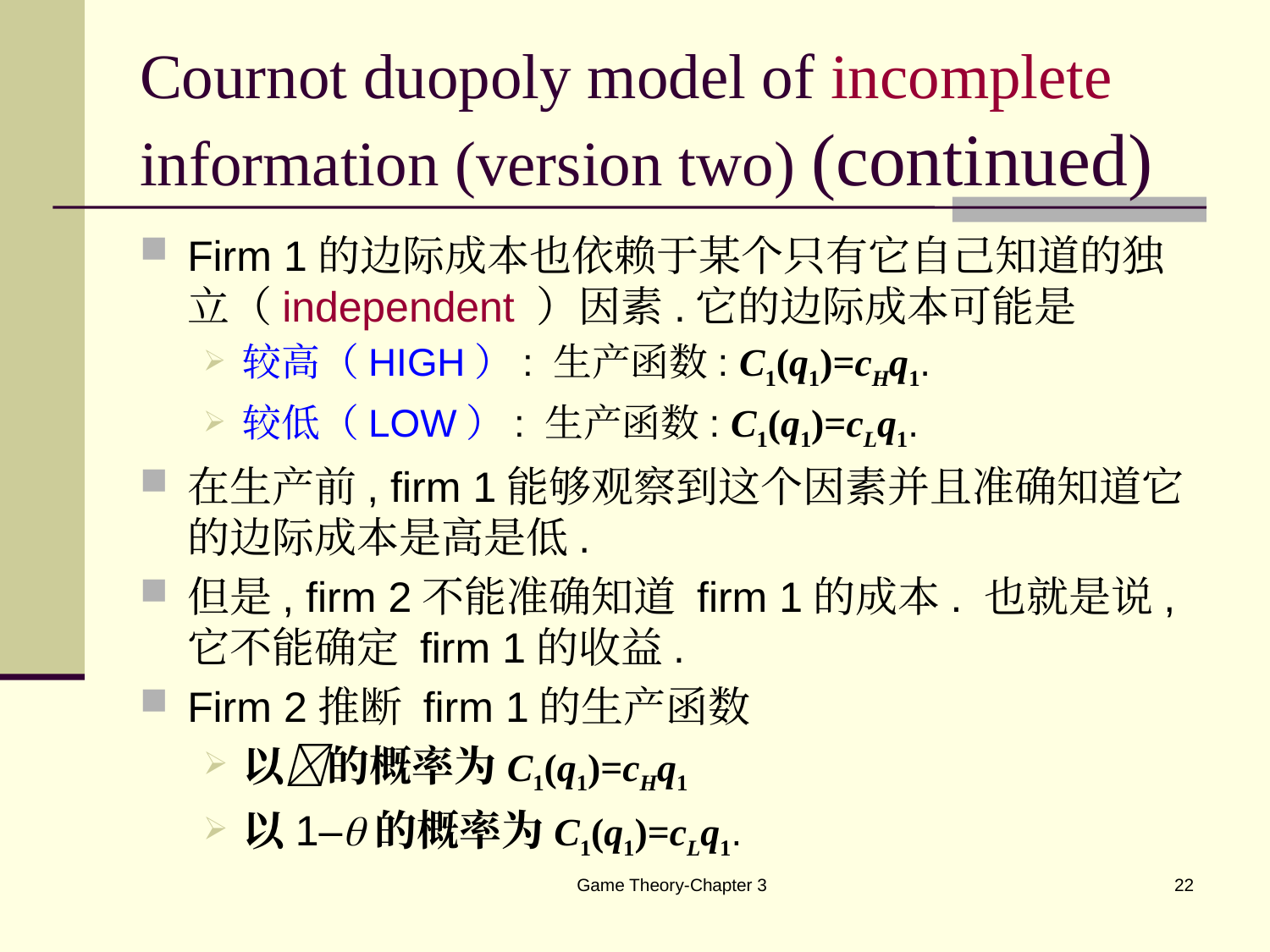

# Cournot duopoly model of incomplete information (version two) (continued)
Firm 1的边际成本也依赖于某个只有它自己知道的独立（independent ）因素.它的边际成本可能是
较高（HIGH）: 生产函数: C1(q1)=cHq1.
较低（LOW）: 生产函数: C1(q1)=cLq1.
在生产前, firm 1能够观察到这个因素并且准确知道它的边际成本是高是低.
但是, firm 2不能准确知道 firm 1的成本. 也就是说,它不能确定 firm 1的收益.
Firm 2推断 firm 1的生产函数
以θ的概率为C1(q1)=cHq1
以1–θ的概率为C1(q1)=cLq1.
Game Theory-Chapter 3
22